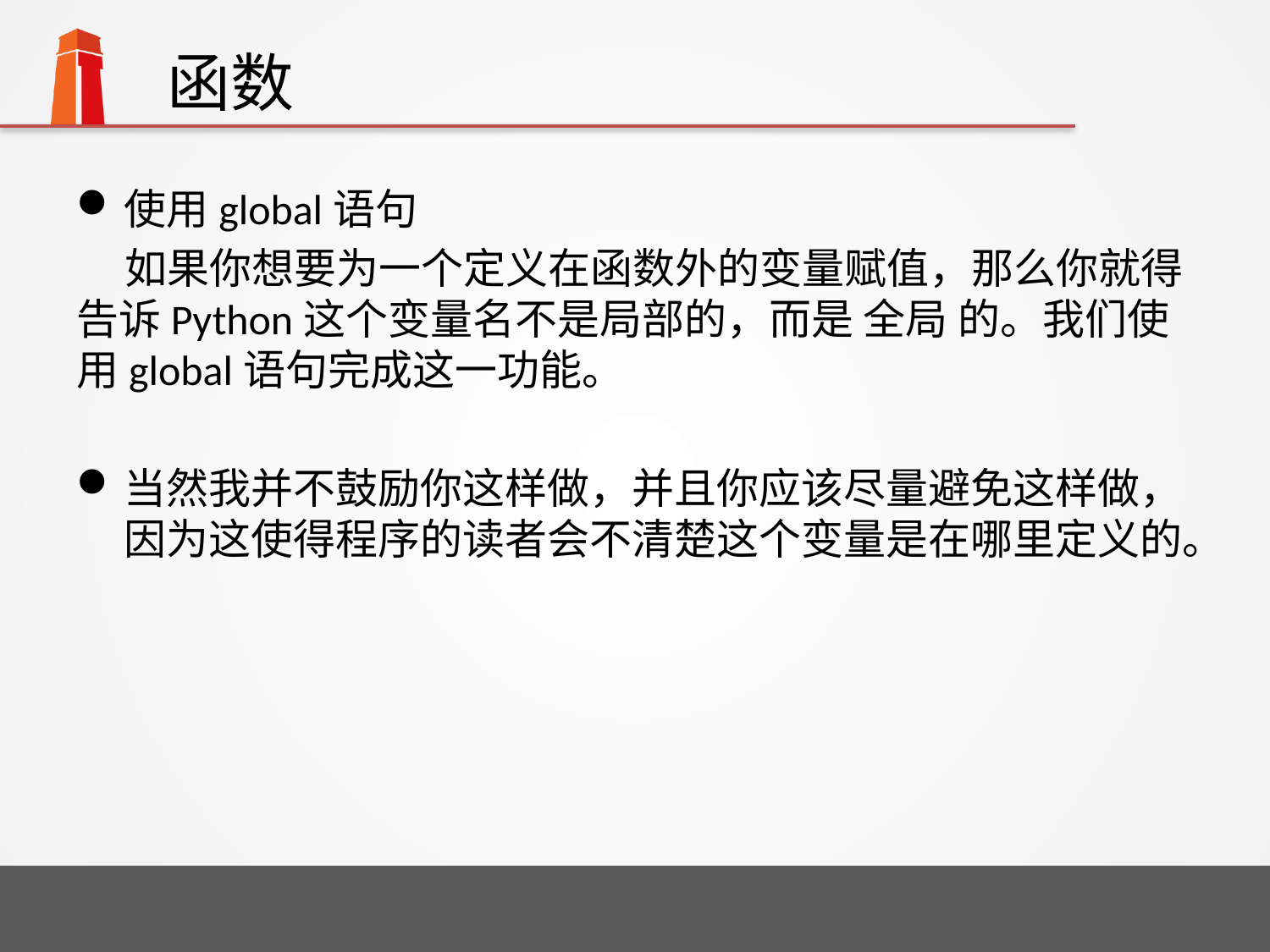

# 函数
使用global语句
    如果你想要为一个定义在函数外的变量赋值，那么你就得告诉Python这个变量名不是局部的，而是 全局 的。我们使用global语句完成这一功能。

当然我并不鼓励你这样做，并且你应该尽量避免这样做，因为这使得程序的读者会不清楚这个变量是在哪里定义的。